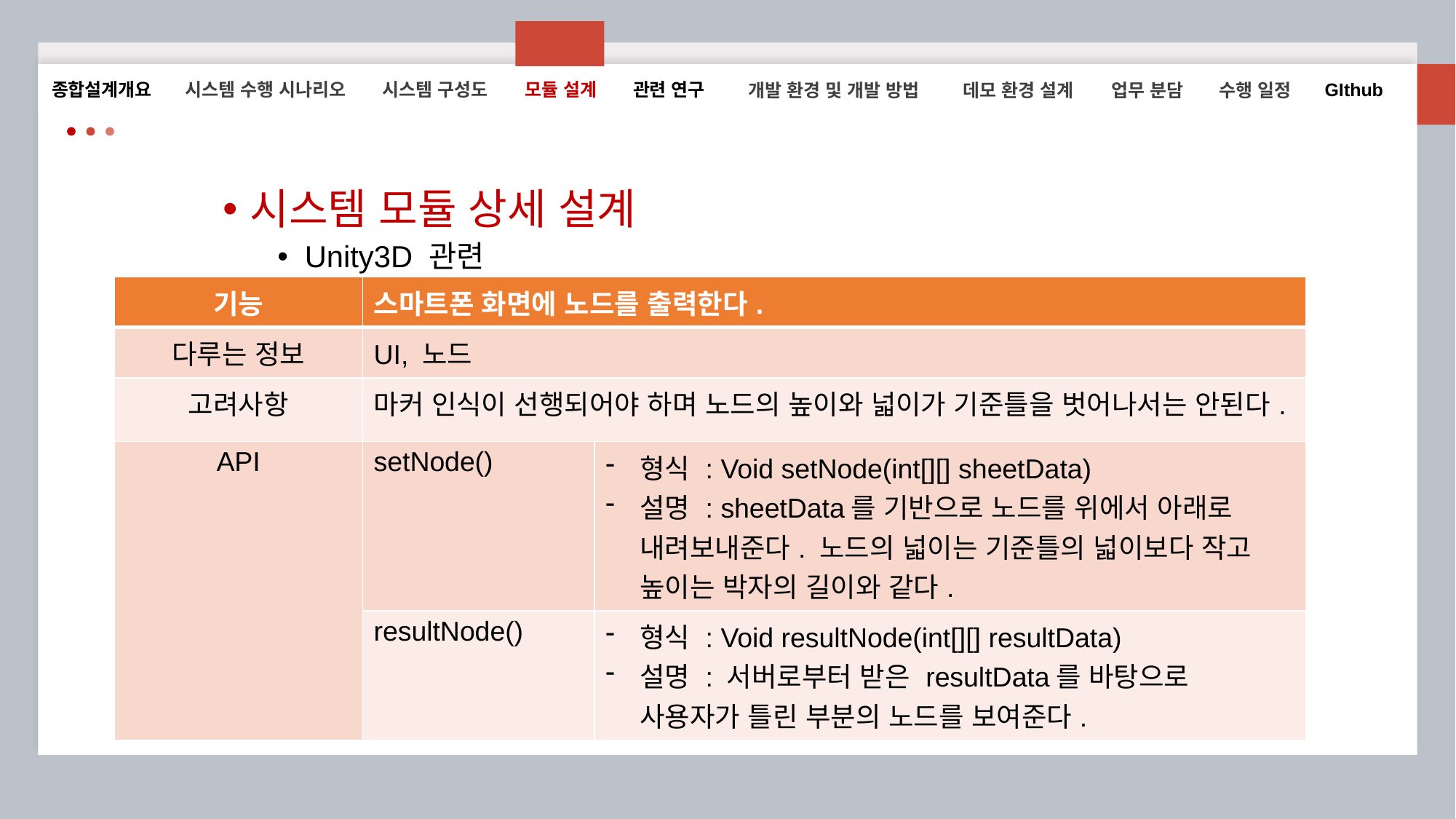

시스템 수행 시나리오
시스템 구성도
모듈 설계
관련 연구
GIthub
종합설계개요
개발 환경 및 개발 방법
데모 환경 설계
업무 분담
수행 일정

시스템 모듈 상세 설계
Unity3D 관련

| 기능 | 스마트폰 화면에 노드를 출력한다. |  |
| --- | --- | --- |
| 다루는 정보 | UI, 노드 |  |
| 고려사항 | 마커 인식이 선행되어야 하며 노드의 높이와 넓이가 기준틀을 벗어나서는 안된다. |  |
| API | setNode() | 형식 : Void setNode(int[][] sheetData) 설명 : sheetData를 기반으로 노드를 위에서 아래로 내려보내준다. 노드의 넓이는 기준틀의 넓이보다 작고 높이는 박자의 길이와 같다. |
|  | resultNode() | 형식 : Void resultNode(int[][] resultData) 설명 : 서버로부터 받은 resultData를 바탕으로 사용자가 틀린 부분의 노드를 보여준다. |